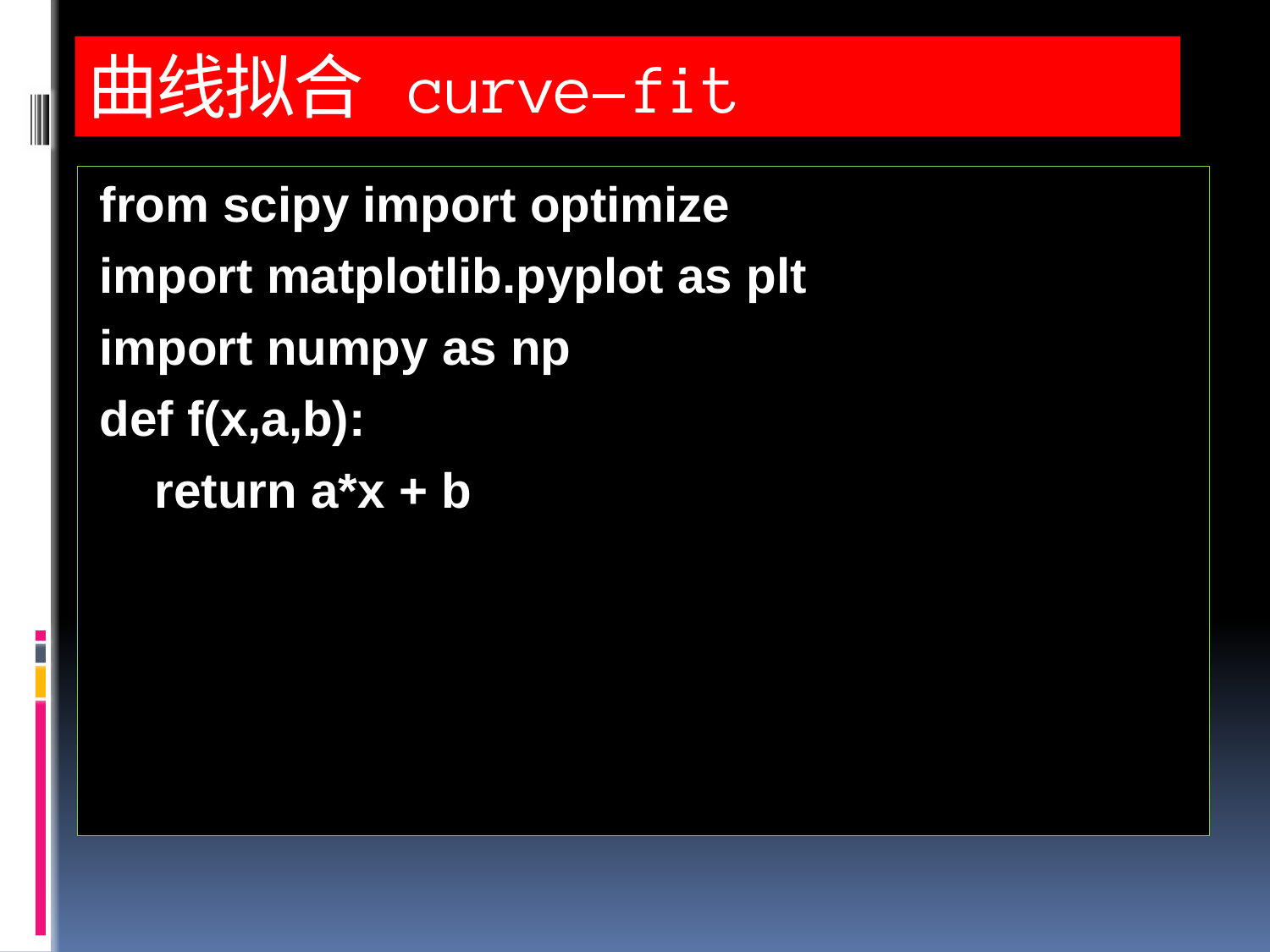

# 曲线拟合  curve-fit
from scipy import optimize
import matplotlib.pyplot as plt
import numpy as np
def f(x,a,b):
    return a*x + b